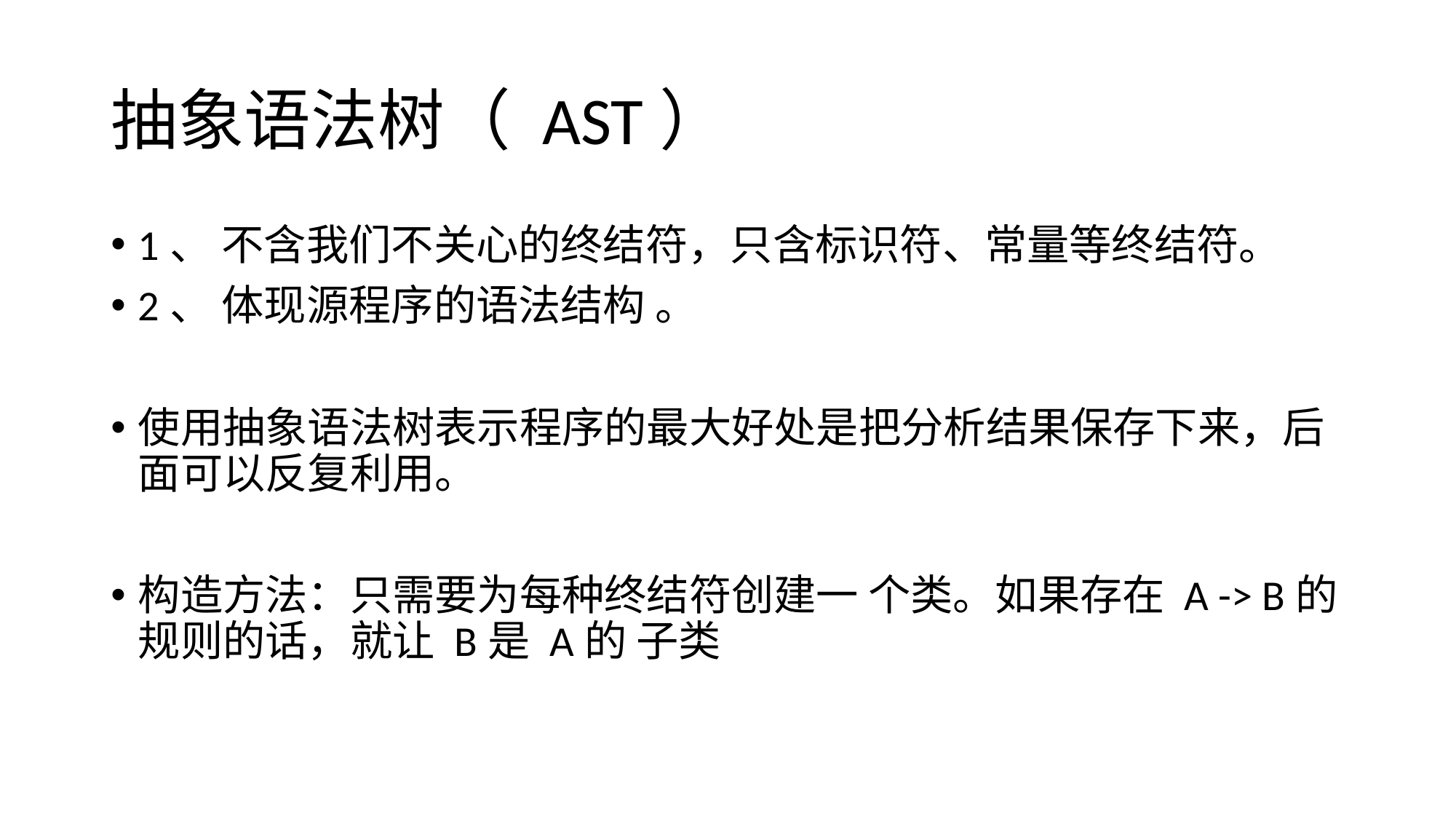

# 抽象语法树（ AST）
1、 不含我们不关心的终结符，只含标识符、常量等终结符。
2、 体现源程序的语法结构 。

使用抽象语法树表示程序的最大好处是把分析结果保存下来，后面可以反复利用。

构造方法：只需要为每种终结符创建一 个类。如果存在 A -> B的规则的话，就让 B是 A的 子类